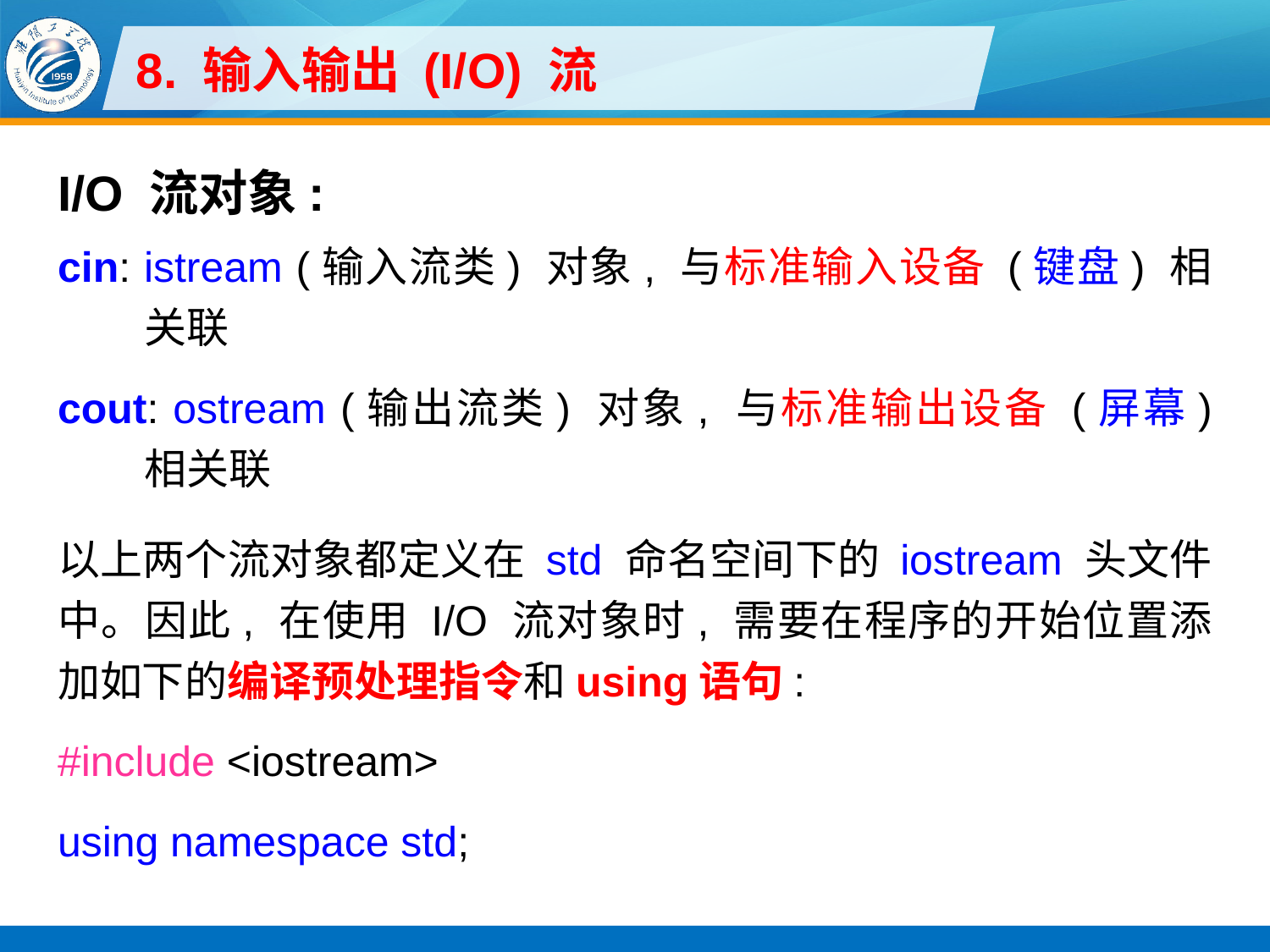

# 8. 输入输出 (I/O) 流
I/O 流对象:
cin: istream (输入流类) 对象, 与标准输入设备 (键盘) 相关联
cout: ostream (输出流类) 对象, 与标准输出设备 (屏幕) 相关联
以上两个流对象都定义在 std 命名空间下的 iostream 头文件中。因此, 在使用 I/O 流对象时, 需要在程序的开始位置添加如下的编译预处理指令和using语句:
#include <iostream>
using namespace std;